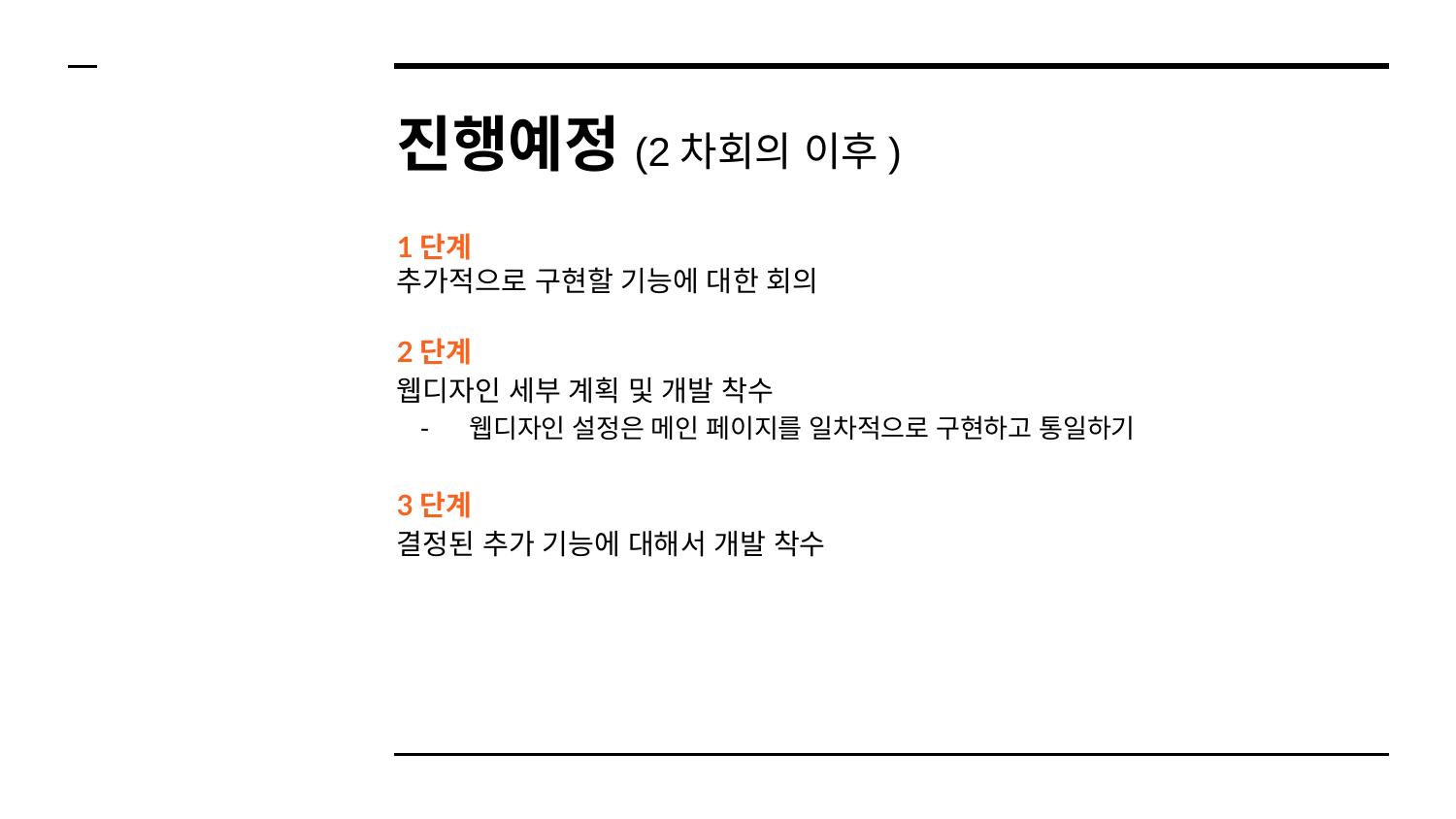

# 진행예정(2차회의 이후)

1단계
추가적으로 구현할 기능에 대한 회의
2단계
웹디자인 세부 계획 및 개발 착수
웹디자인 설정은 메인 페이지를 일차적으로 구현하고 통일하기

3단계
결정된 추가 기능에 대해서 개발 착수